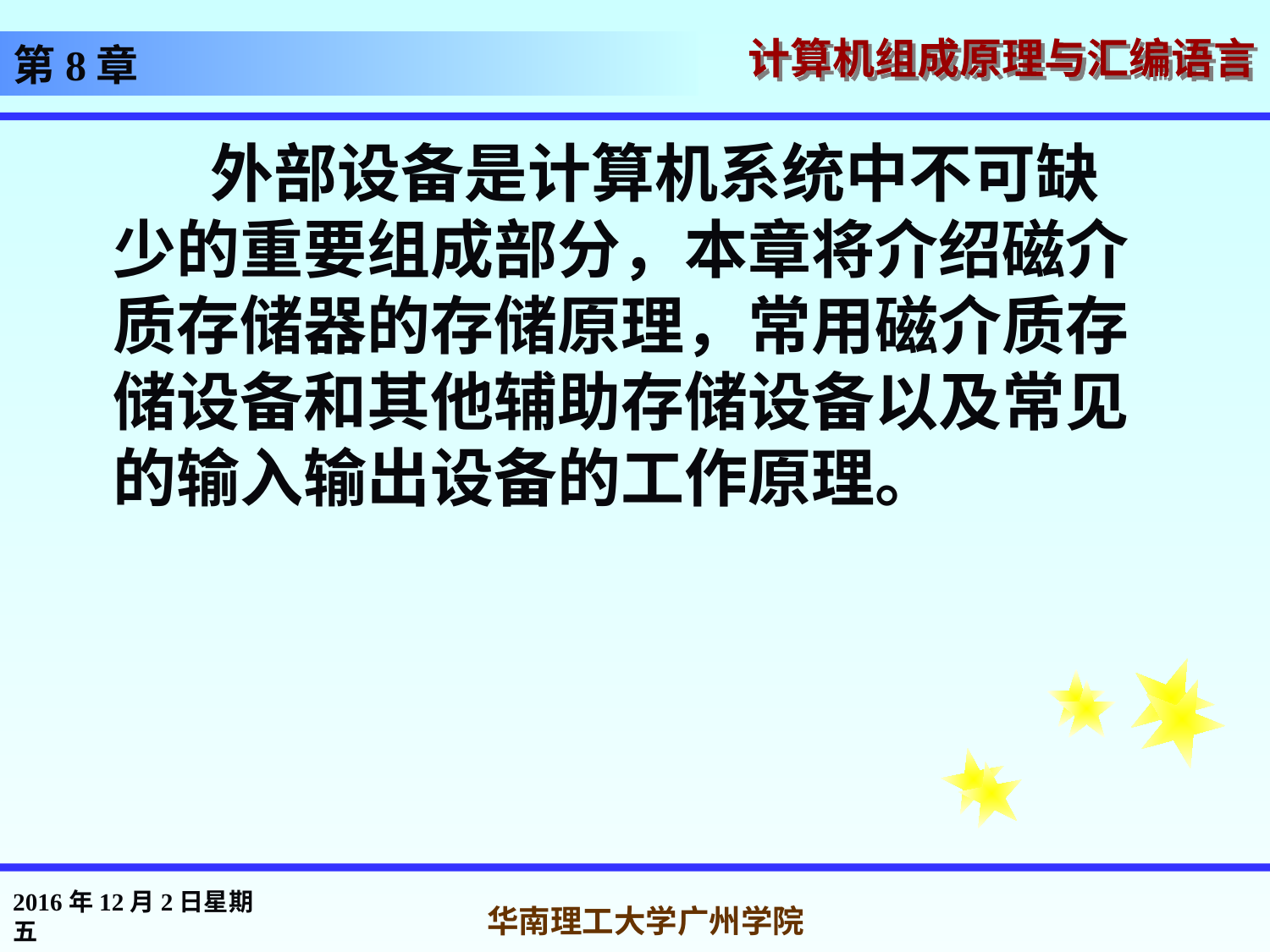

# 第8章
         外部设备是计算机系统中不可缺少的重要组成部分，本章将介绍磁介质存储器的存储原理，常用磁介质存储设备和其他辅助存储设备以及常见的输入输出设备的工作原理。
2016年12月2日星期五
华南理工大学广州学院